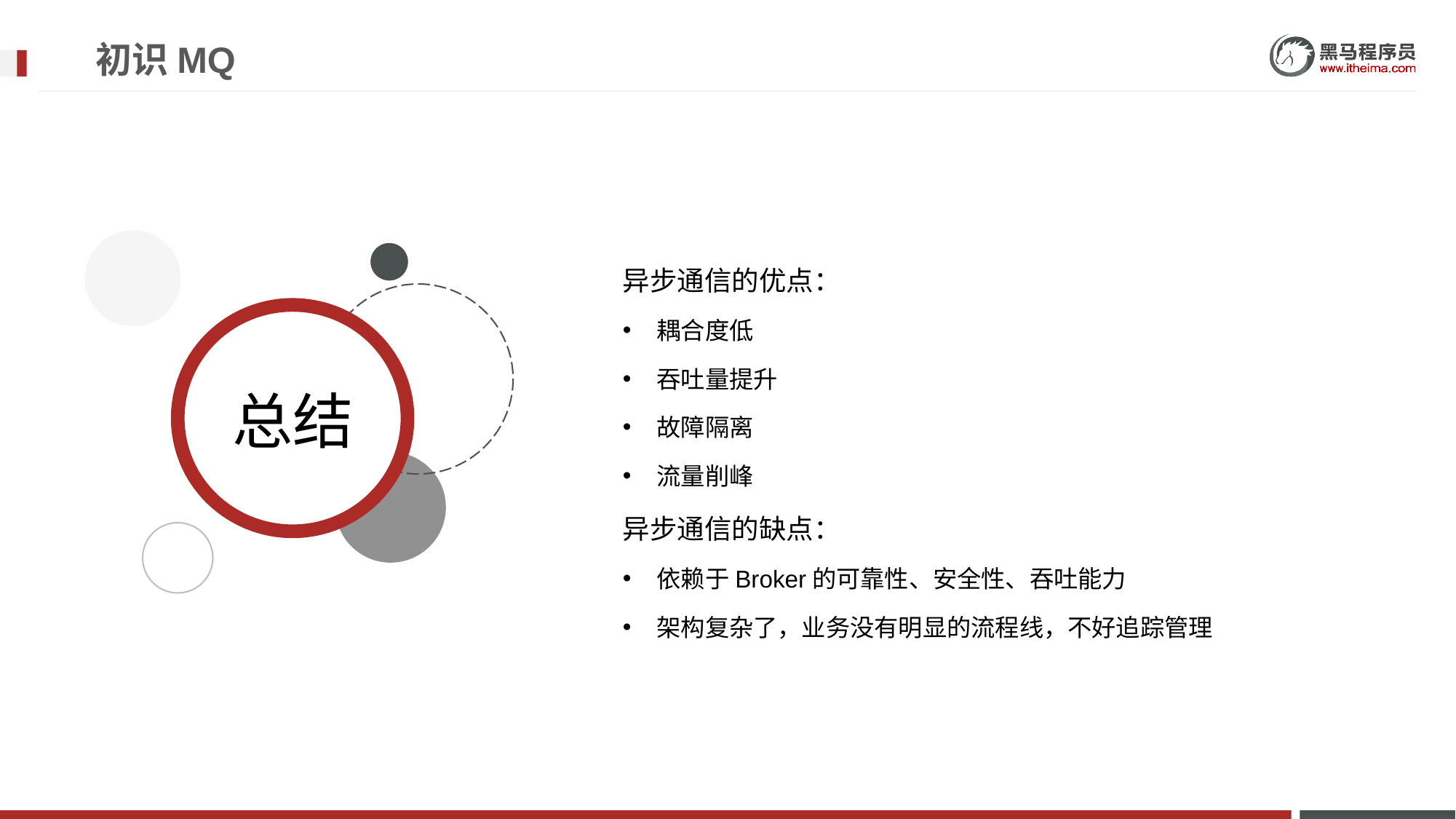

# 初识MQ
异步通信的优点：
耦合度低
吞吐量提升
故障隔离
流量削峰
异步通信的缺点：
依赖于Broker的可靠性、安全性、吞吐能力
架构复杂了，业务没有明显的流程线，不好追踪管理